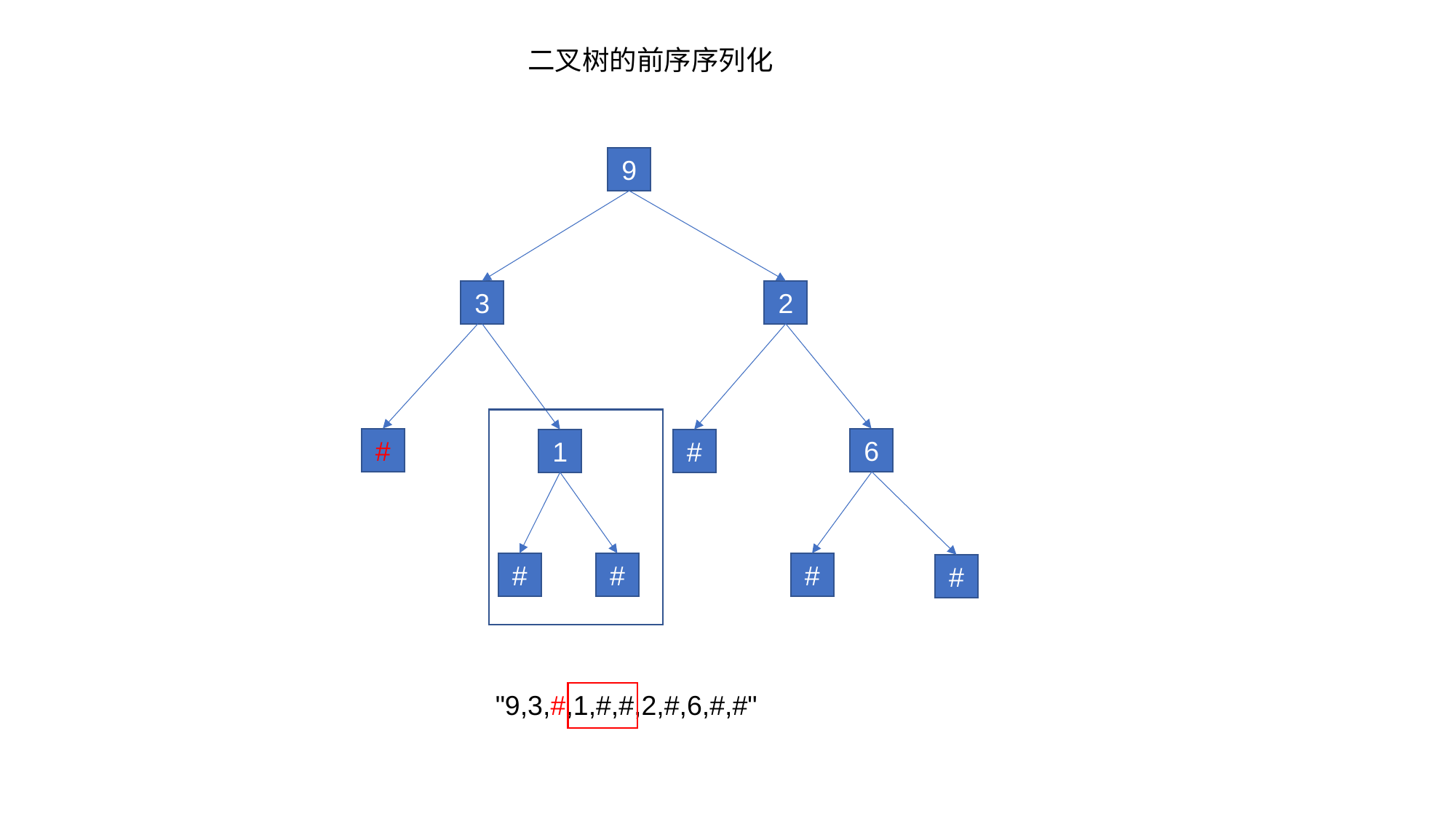

二叉树的前序序列化
9
3
2

#
6
1
#
#
#
#
#
"9,3,#,1,#,#,2,#,6,#,#"